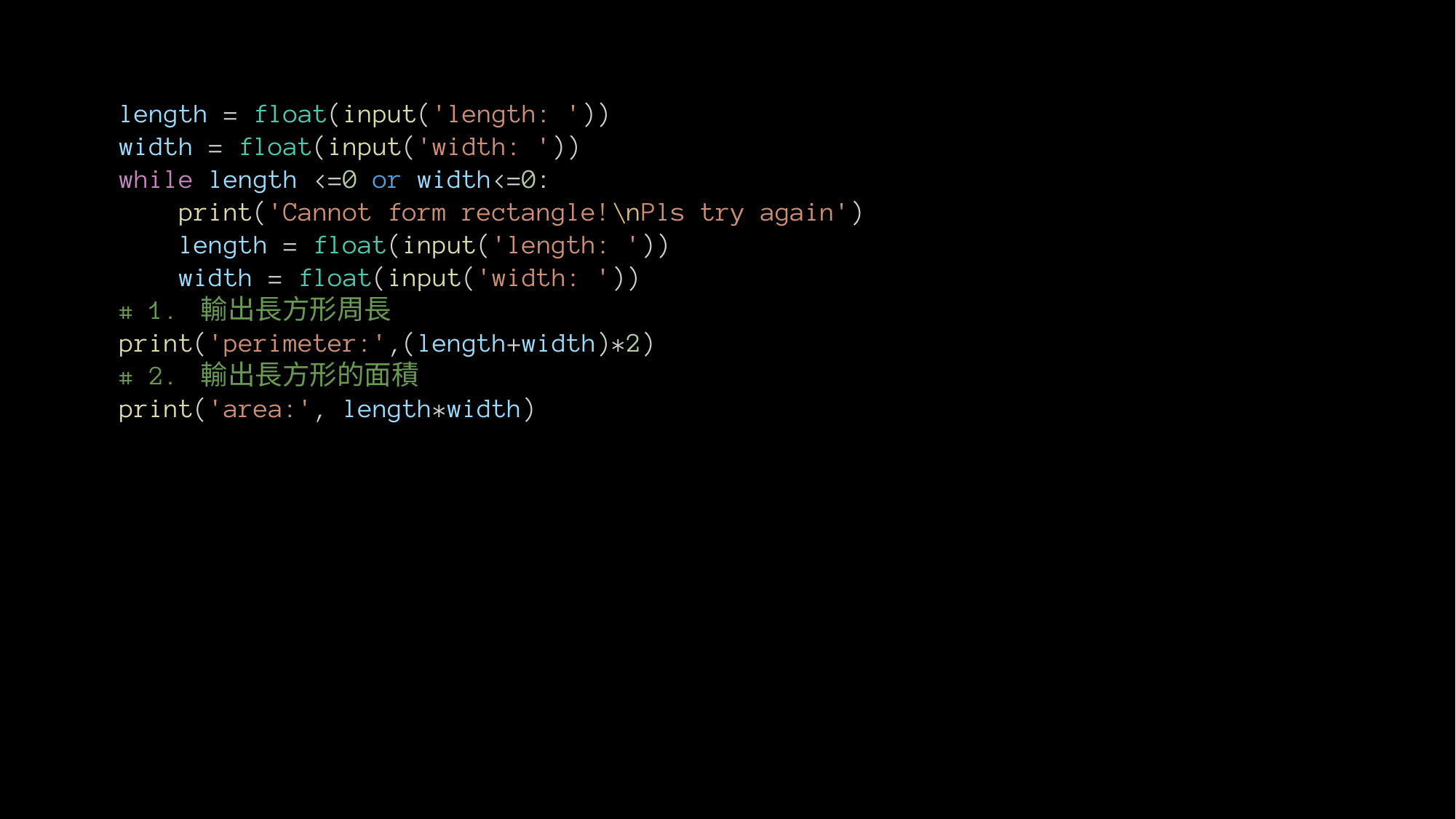

length = float(input('length: '))
width = float(input('width: '))
while length <=0 or width<=0:
    print('Cannot form rectangle!\nPls try again')
    length = float(input('length: '))
    width = float(input('width: '))
# 1. 輸出長方形周長
print('perimeter:',(length+width)*2)
# 2. 輸出長方形的面積
print('area:', length*width)